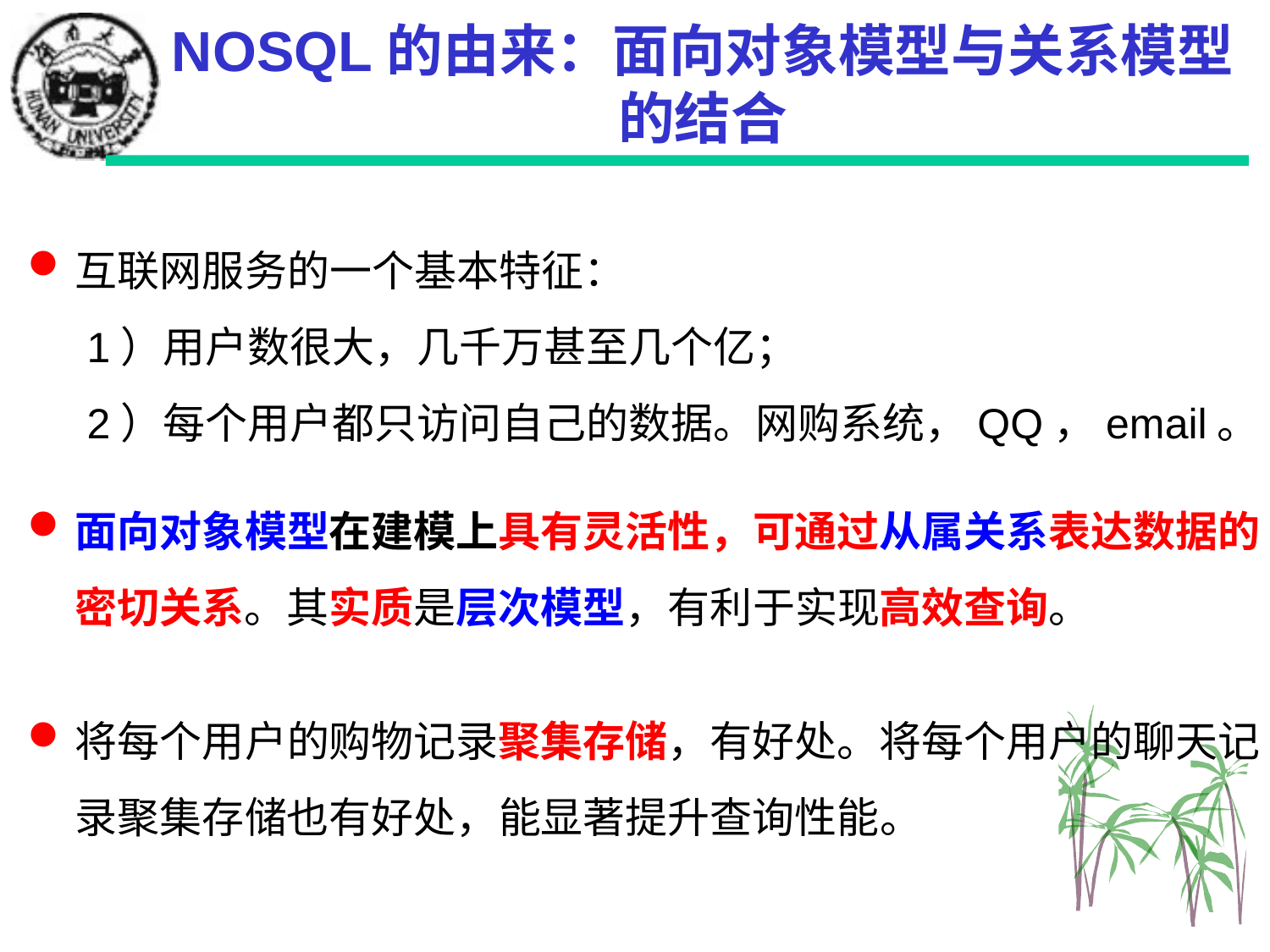

# NOSQL的由来：面向对象模型与关系模型的结合
互联网服务的一个基本特征：
     1）用户数很大，几千万甚至几个亿；
     2）每个用户都只访问自己的数据。网购系统，QQ，email。
面向对象模型在建模上具有灵活性，可通过从属关系表达数据的密切关系。其实质是层次模型，有利于实现高效查询。
将每个用户的购物记录聚集存储，有好处。将每个用户的聊天记录聚集存储也有好处，能显著提升查询性能。